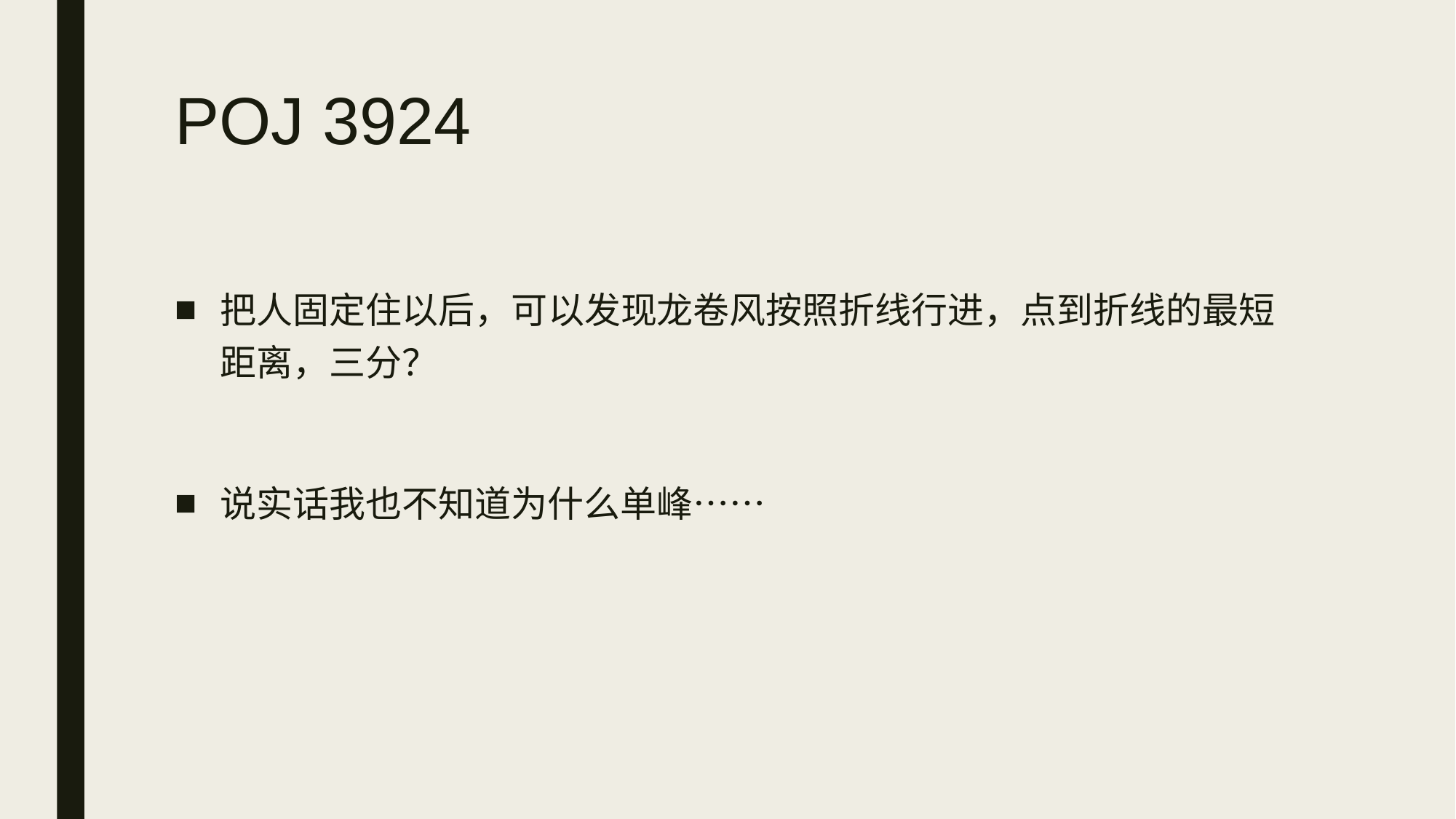

# POJ 3924
把人固定住以后，可以发现龙卷风按照折线行进，点到折线的最短距离，三分？

说实话我也不知道为什么单峰……